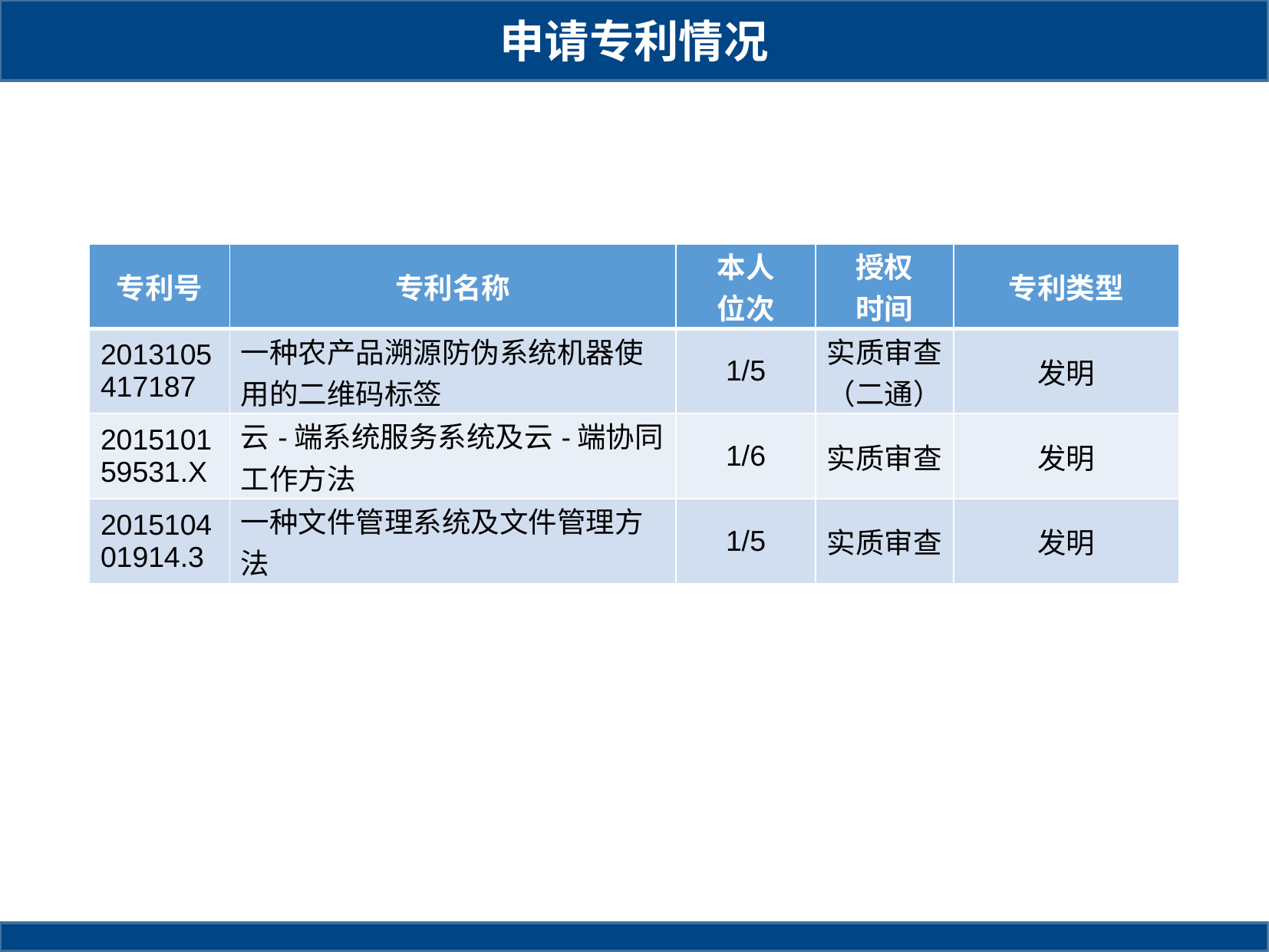

# 申请专利情况
| 专利号 | 专利名称 | 本人 位次 | 授权 时间 | 专利类型 |
| --- | --- | --- | --- | --- |
| 2013105417187 | 一种农产品溯源防伪系统机器使用的二维码标签 | 1/5 | 实质审查（二通） | 发明 |
| 201510159531.X | 云-端系统服务系统及云-端协同工作方法 | 1/6 | 实质审查 | 发明 |
| 201510401914.3 | 一种文件管理系统及文件管理方法 | 1/5 | 实质审查 | 发明 |